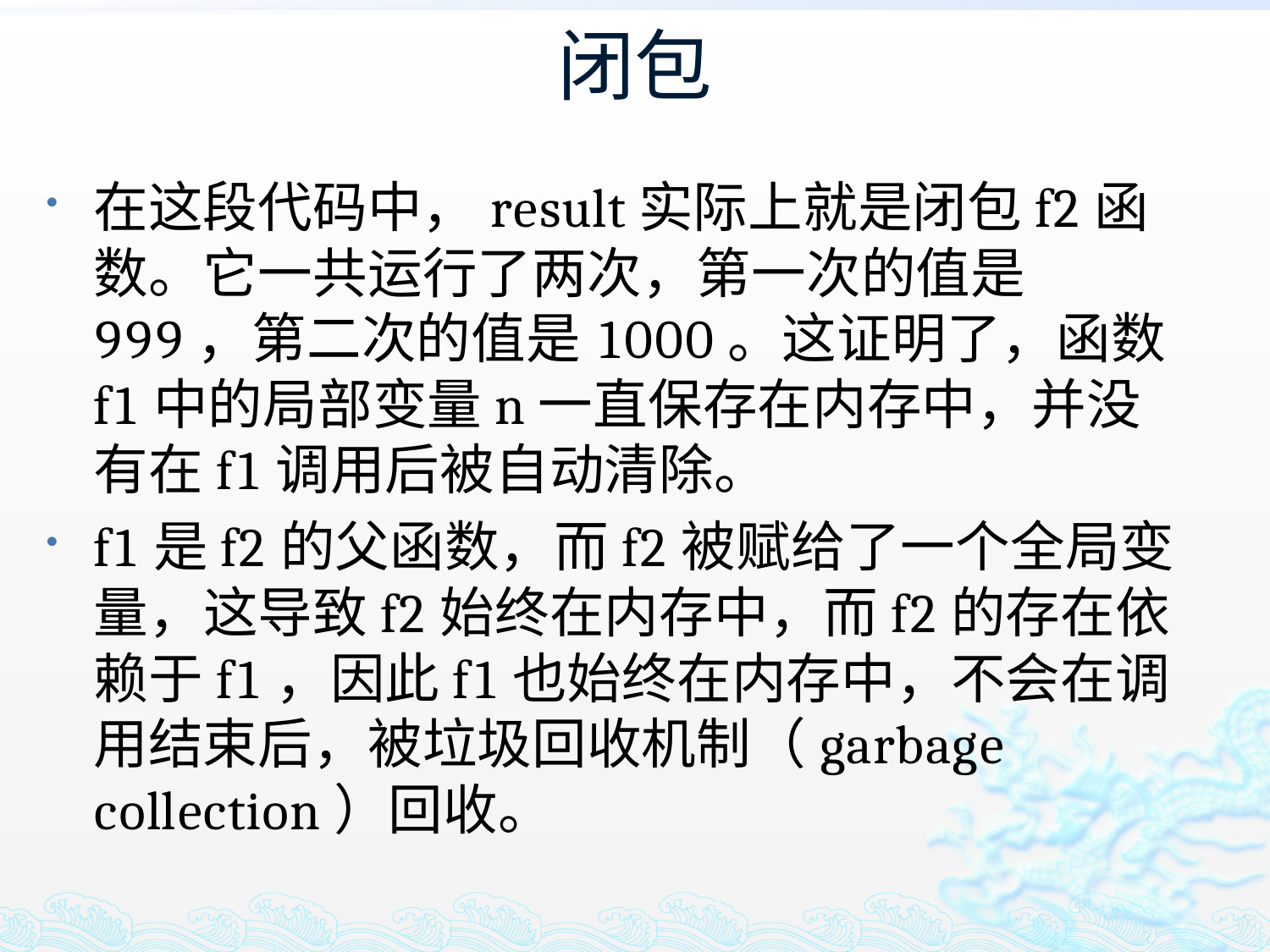

# 闭包
在这段代码中，result实际上就是闭包f2函数。它一共运行了两次，第一次的值是999，第二次的值是1000。这证明了，函数f1中的局部变量n一直保存在内存中，并没有在f1调用后被自动清除。
f1是f2的父函数，而f2被赋给了一个全局变量，这导致f2始终在内存中，而f2的存在依赖于f1，因此f1也始终在内存中，不会在调用结束后，被垃圾回收机制（garbage collection）回收。